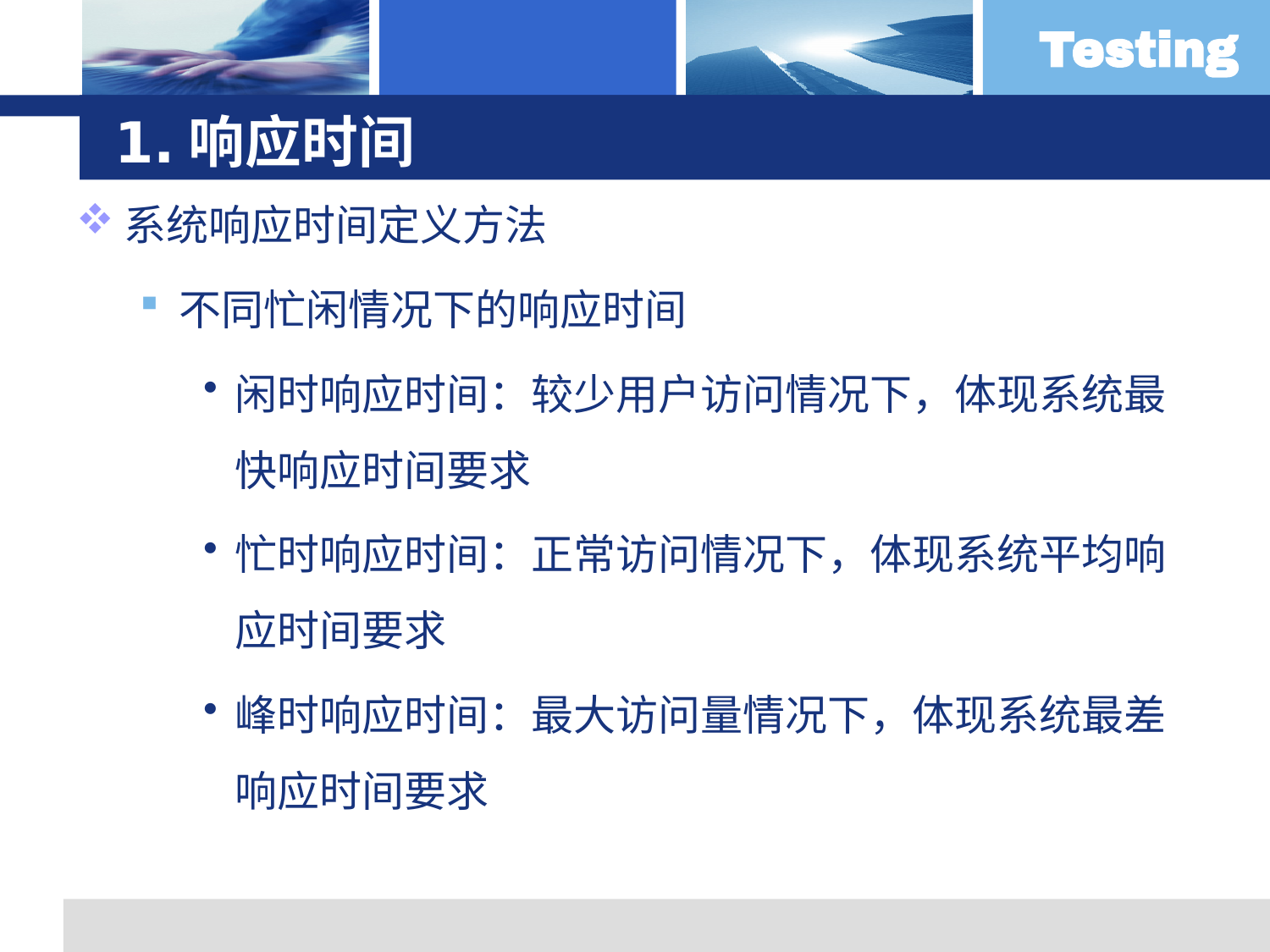

# 1.响应时间
系统响应时间定义方法
不同忙闲情况下的响应时间
闲时响应时间：较少用户访问情况下，体现系统最快响应时间要求
忙时响应时间：正常访问情况下，体现系统平均响应时间要求
峰时响应时间：最大访问量情况下，体现系统最差响应时间要求